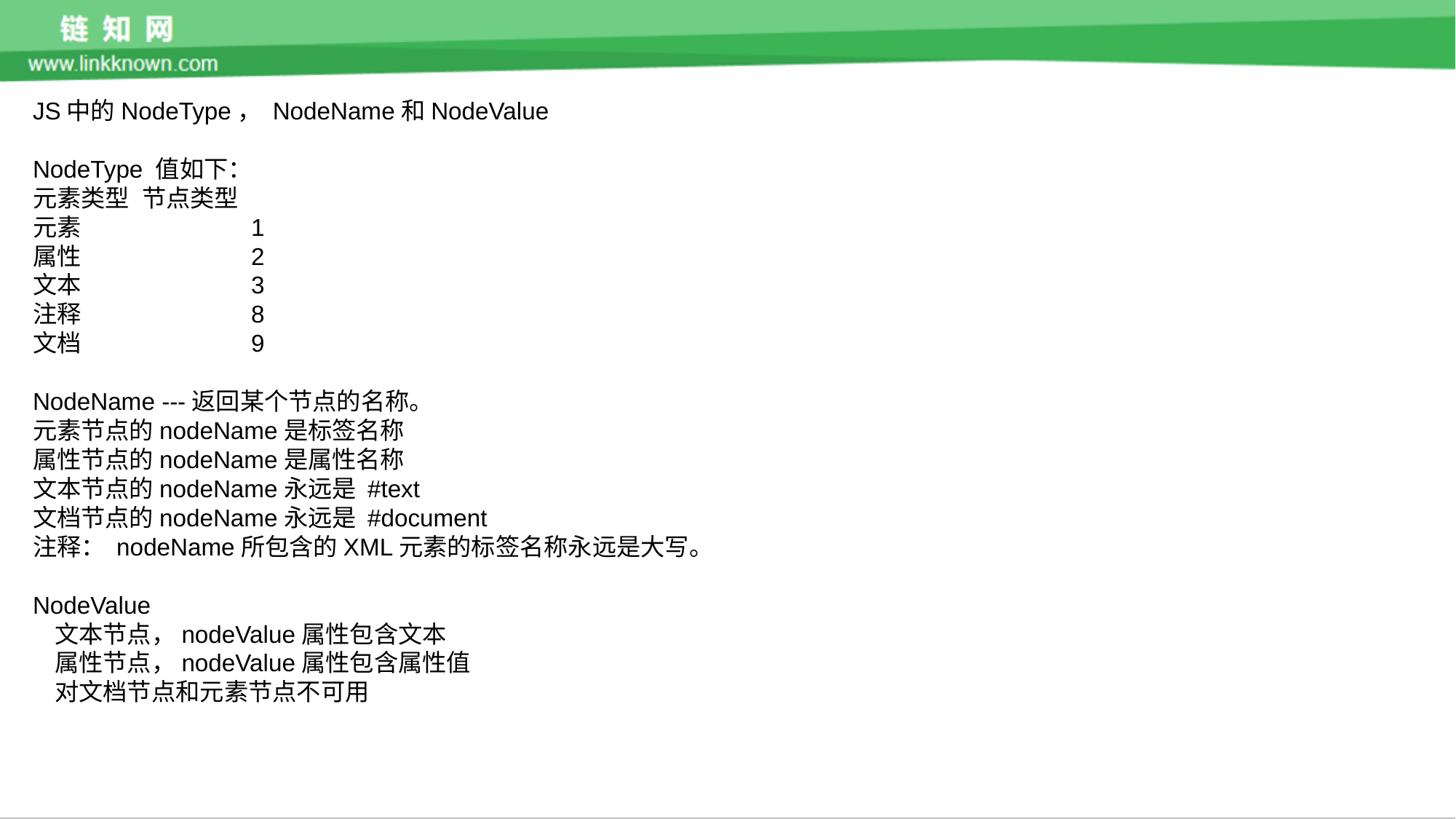

JS中的NodeType， NodeName和NodeValue

NodeType 值如下：
元素类型	节点类型
元素		1
属性		2
文本		3
注释		8
文档		9

NodeName ---返回某个节点的名称。
元素节点的nodeName是标签名称
属性节点的nodeName是属性名称
文本节点的nodeName永远是 #text
文档节点的nodeName永远是 #document
注释： nodeName所包含的XML元素的标签名称永远是大写。

NodeValue
   文本节点，nodeValue属性包含文本
   属性节点，nodeValue属性包含属性值
   对文档节点和元素节点不可用